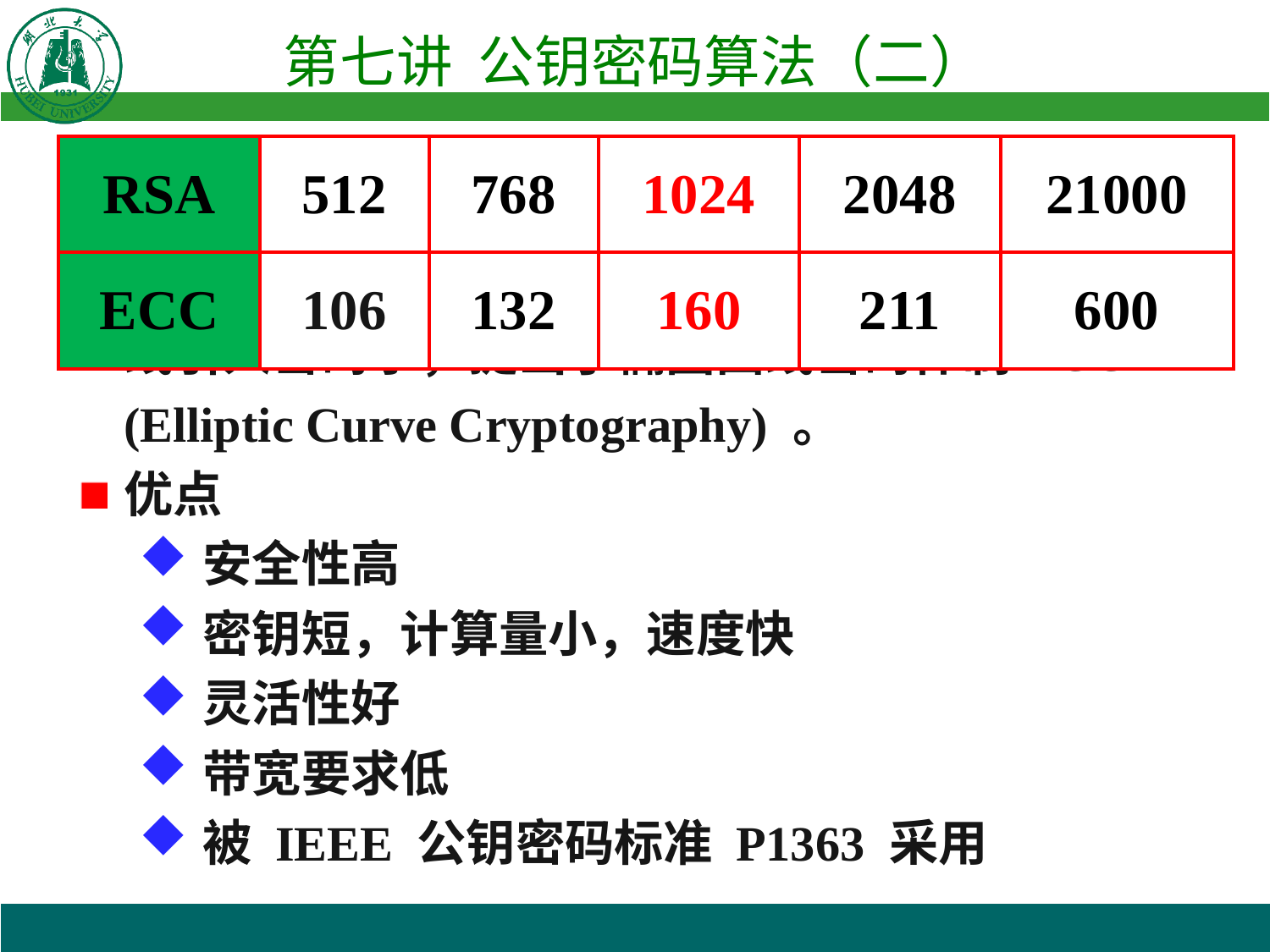

| RSA | 512 | 768 | 1024 | 2048 | 21000 |
| --- | --- | --- | --- | --- | --- |
| ECC | 106 | 132 | 160 | 211 | 600 |
1985年，Neal Koblitz和Victor Miller将椭圆曲线引入密码学，提出了椭圆曲线密码体制ECC (Elliptic Curve Cryptography) 。
优点
安全性高
密钥短，计算量小，速度快
灵活性好
带宽要求低
被 IEEE 公钥密码标准 P1363 采用